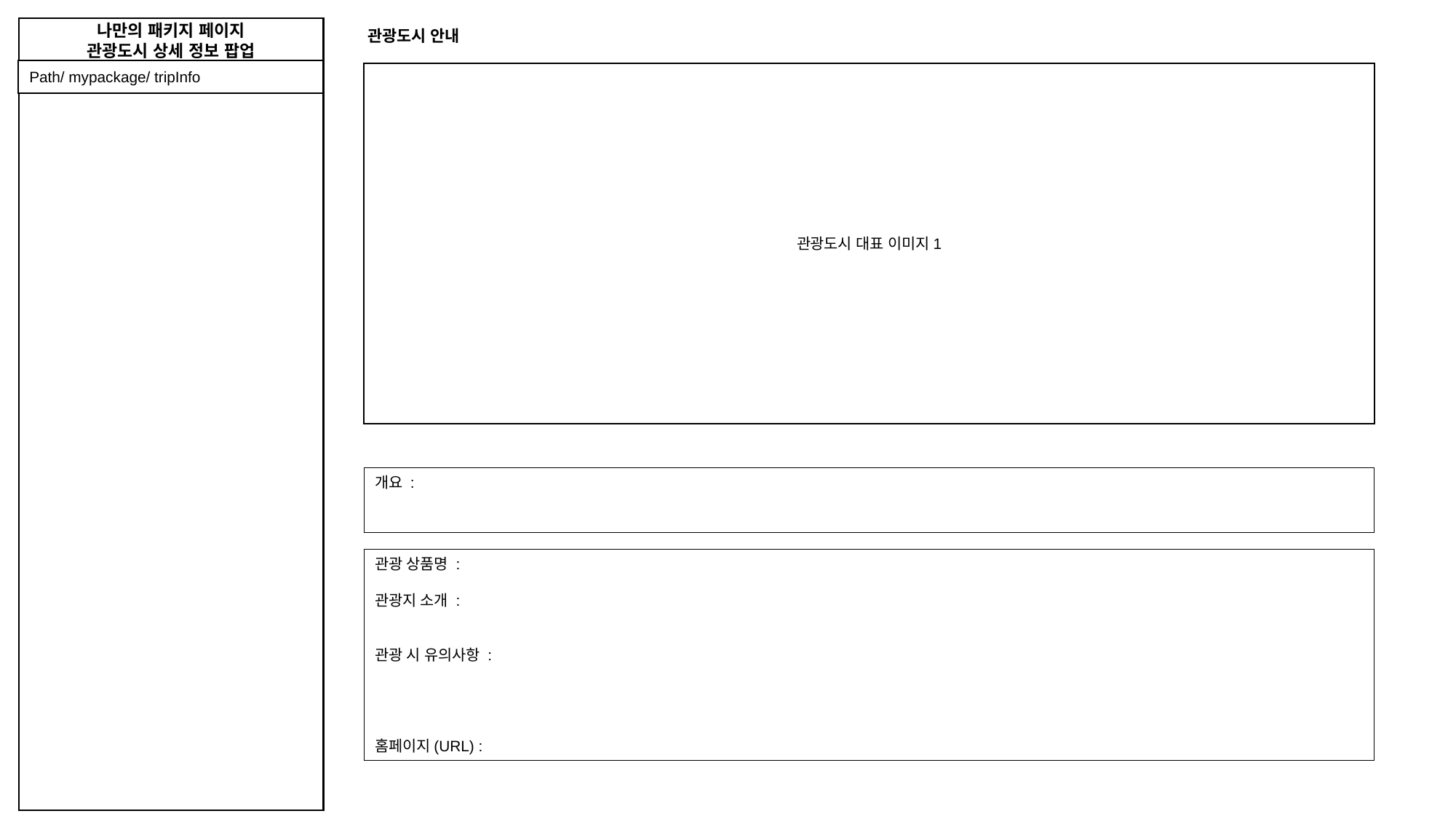

나만의 패키지 페이지
관광도시 상세 정보 팝업
관광도시 안내
Path/ mypackage/ tripInfo
관광도시 대표 이미지1

개요 :

관광 상품명 :

관광지 소개 :

관광 시 유의사항 :

홈페이지(URL) :